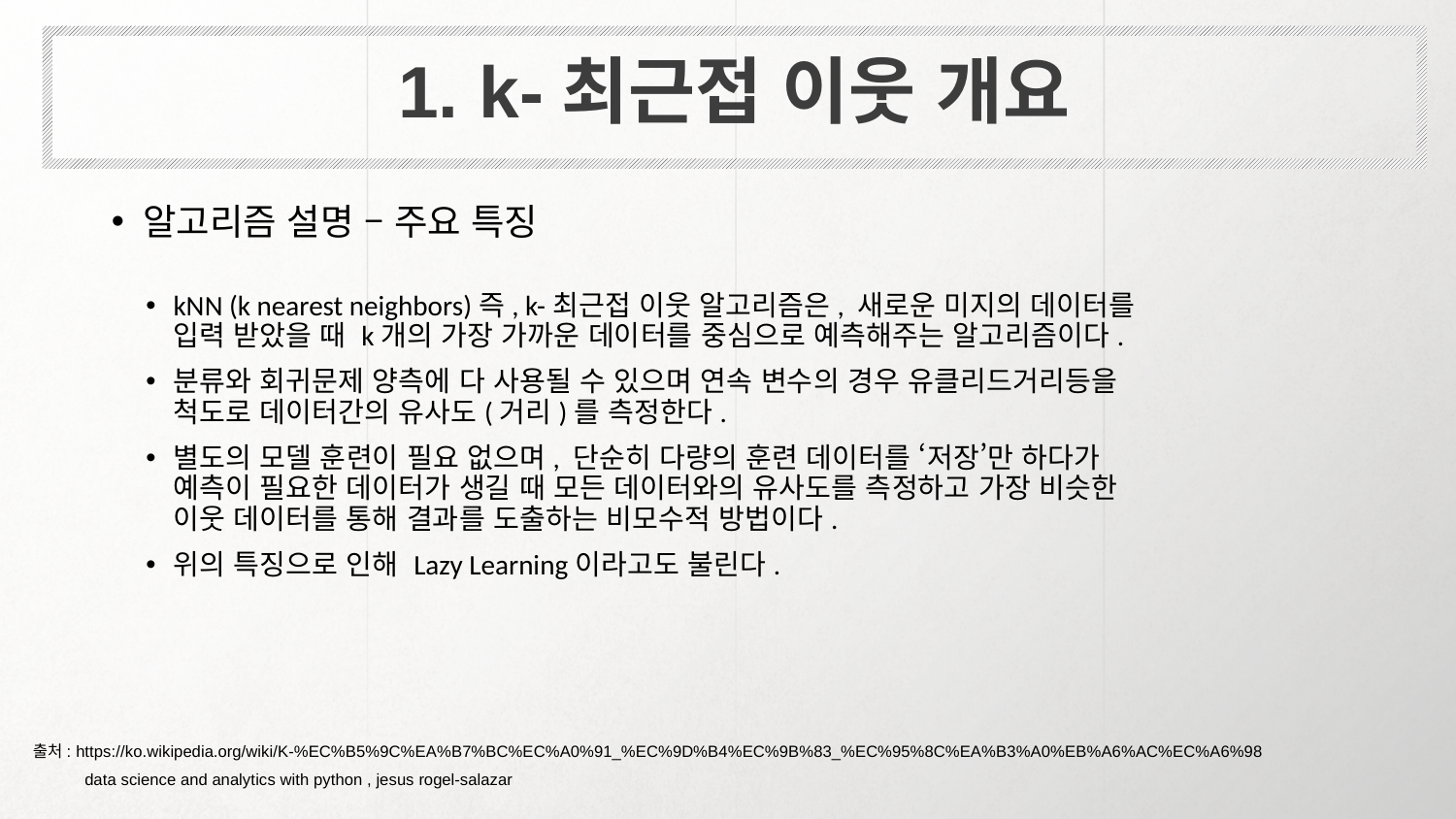

1. k-최근접 이웃 개요
 알고리즘 설명 – 주요 특징

kNN (k nearest neighbors)즉, k-최근접 이웃 알고리즘은, 새로운 미지의 데이터를 입력 받았을 때 k개의 가장 가까운 데이터를 중심으로 예측해주는 알고리즘이다.
분류와 회귀문제 양측에 다 사용될 수 있으며 연속 변수의 경우 유클리드거리등을 척도로 데이터간의 유사도(거리)를 측정한다.
별도의 모델 훈련이 필요 없으며, 단순히 다량의 훈련 데이터를 ‘저장’만 하다가 예측이 필요한 데이터가 생길 때 모든 데이터와의 유사도를 측정하고 가장 비슷한 이웃 데이터를 통해 결과를 도출하는 비모수적 방법이다.
위의 특징으로 인해 Lazy Learning이라고도 불린다.

출처: https://ko.wikipedia.org/wiki/K-%EC%B5%9C%EA%B7%BC%EC%A0%91_%EC%9D%B4%EC%9B%83_%EC%95%8C%EA%B3%A0%EB%A6%AC%EC%A6%98
         data science and analytics with python , jesus rogel-salazar